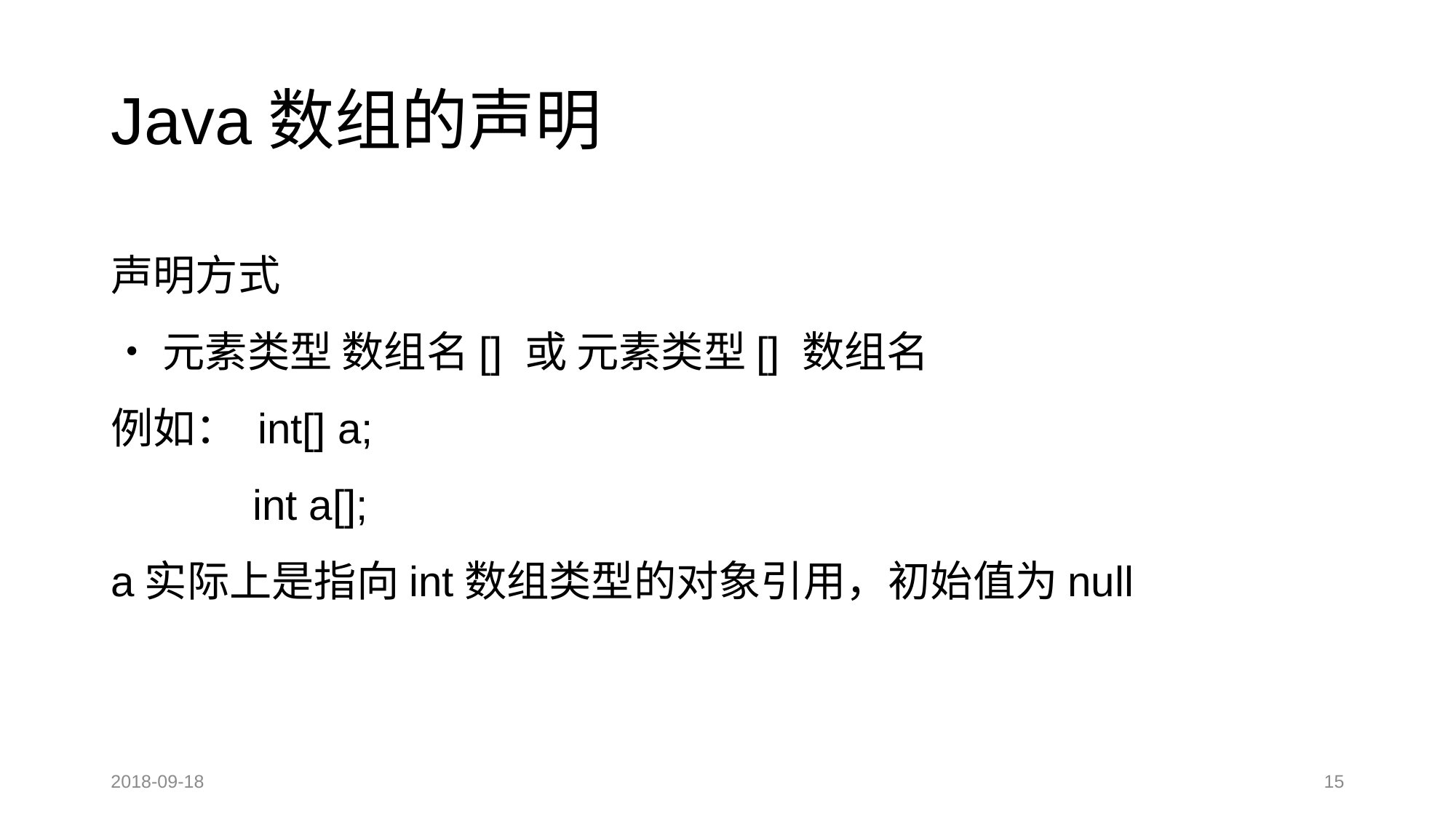

# Java数组的声明
声明方式
• 元素类型 数组名[] 或 元素类型[] 数组名
例如： int[] a;
            int a[];
a实际上是指向int数组类型的对象引用，初始值为null
2018-09-18
15